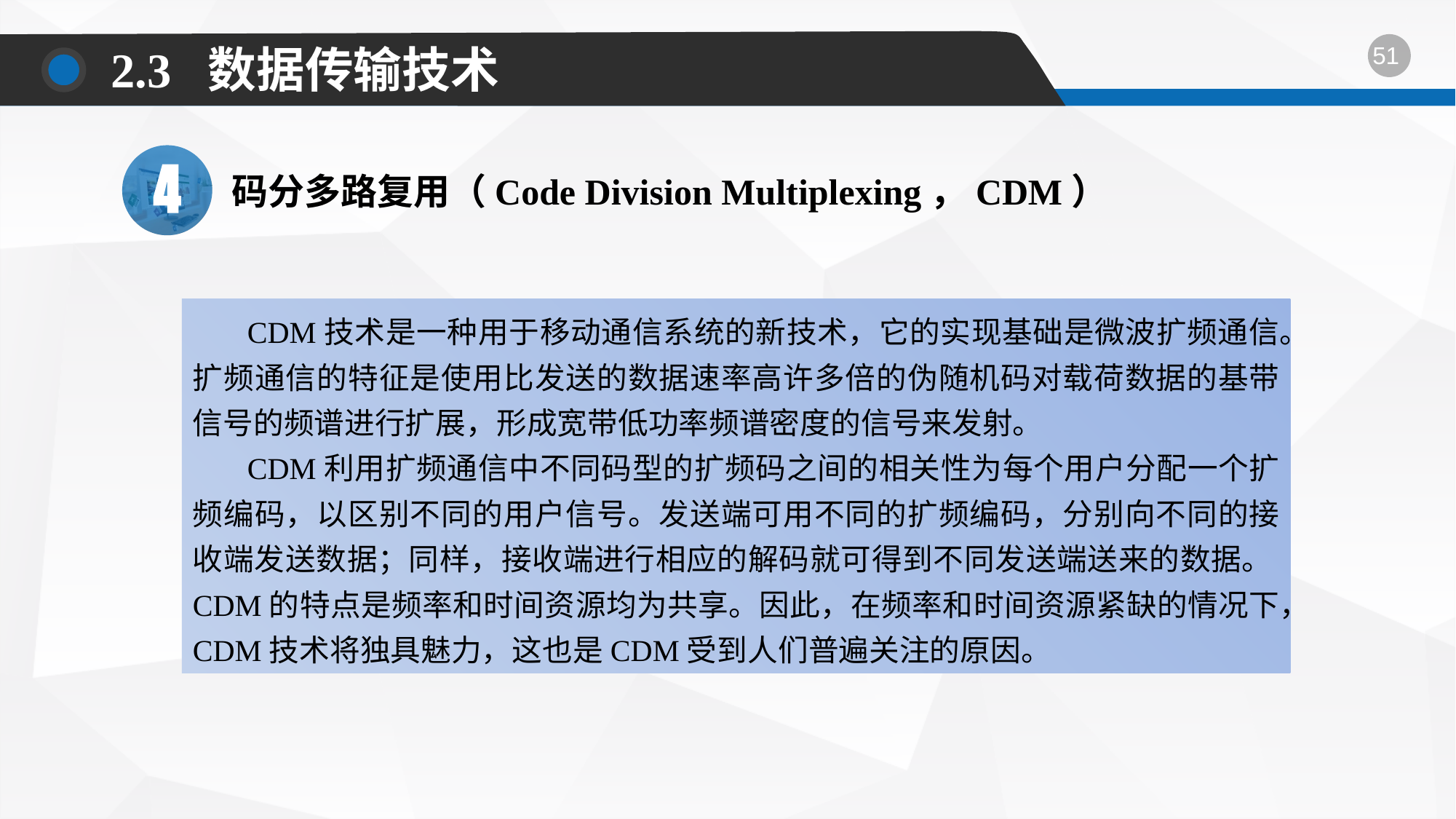

2.3  数据传输技术

4
码分多路复用（Code Division Multiplexing，CDM）
CDM技术是一种用于移动通信系统的新技术，它的实现基础是微波扩频通信。扩频通信的特征是使用比发送的数据速率高许多倍的伪随机码对载荷数据的基带信号的频谱进行扩展，形成宽带低功率频谱密度的信号来发射。
CDM利用扩频通信中不同码型的扩频码之间的相关性为每个用户分配一个扩频编码，以区别不同的用户信号。发送端可用不同的扩频编码，分别向不同的接收端发送数据；同样，接收端进行相应的解码就可得到不同发送端送来的数据。CDM的特点是频率和时间资源均为共享。因此，在频率和时间资源紧缺的情况下，CDM技术将独具魅力，这也是CDM受到人们普遍关注的原因。